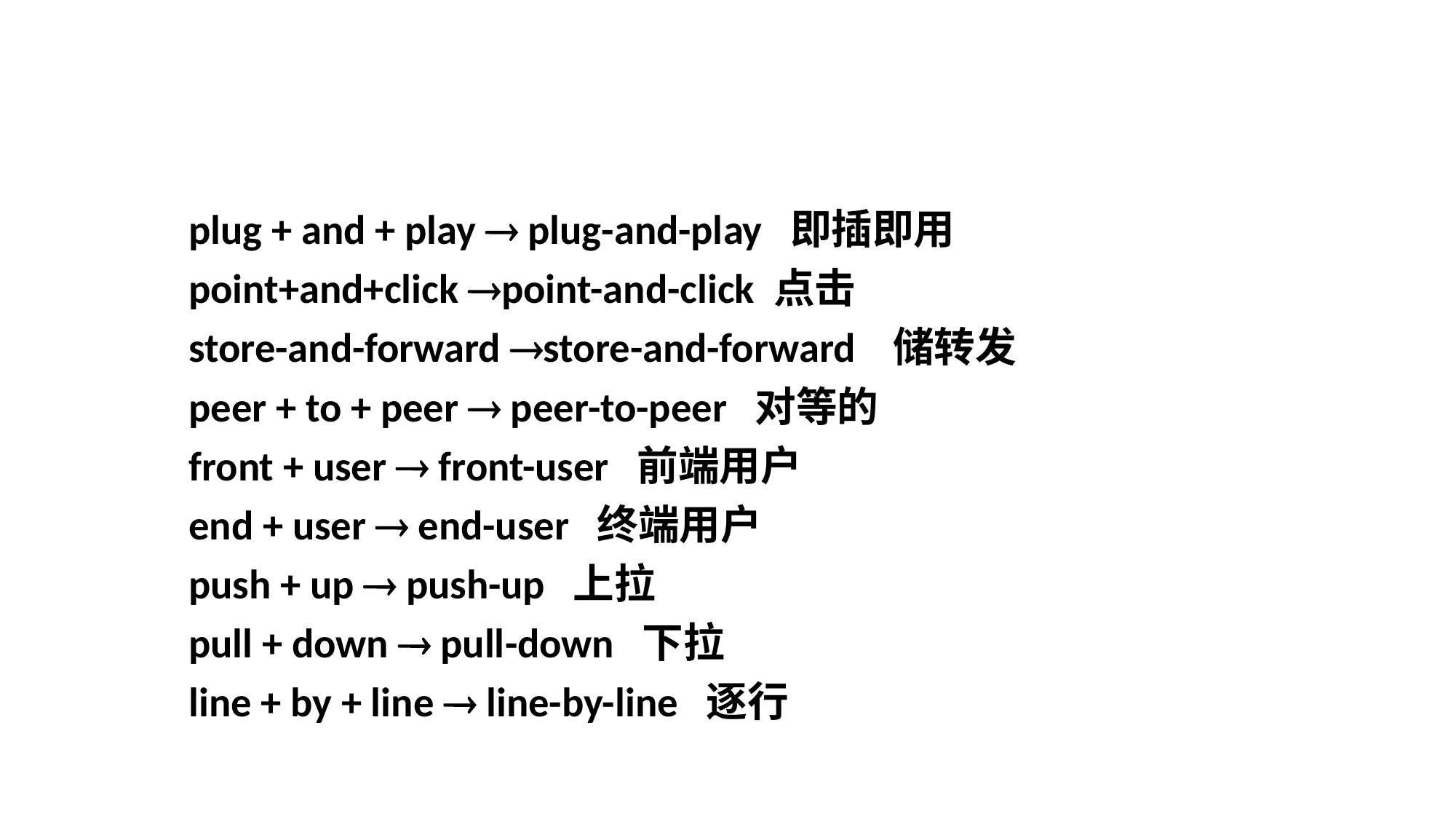

#
plug + and + play → plug-and-play  即插即用
point+and+click →point-and-click 点击
store-and-forward →store-and-forward   储转发
peer + to + peer → peer-to-peer  对等的
front + user → front-user  前端用户
end + user → end-user  终端用户
push + up → push-up  上拉
pull + down → pull-down  下拉
line + by + line → line-by-line  逐行